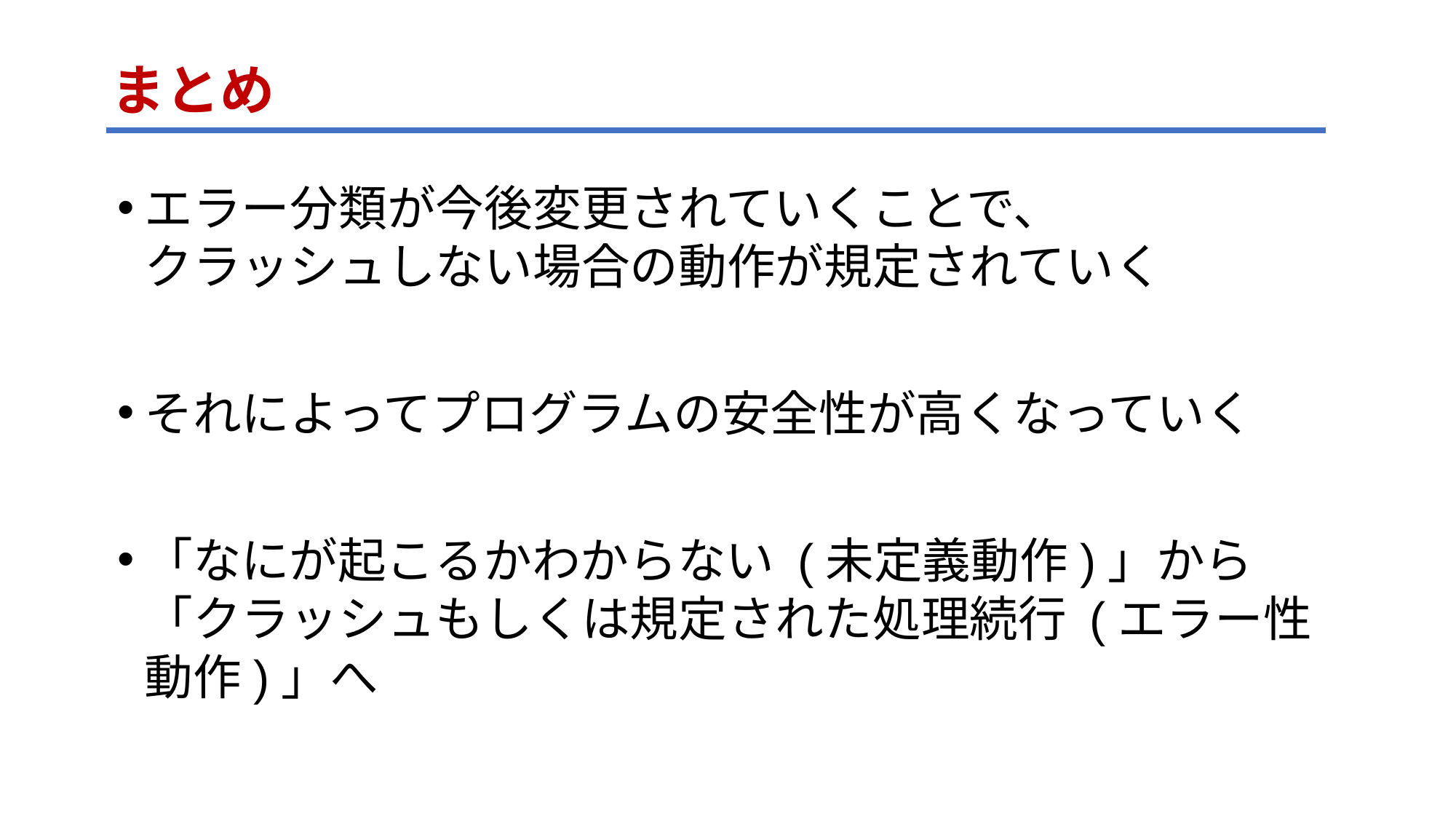

# まとめ
エラー分類が今後変更されていくことで、
クラッシュしない場合の動作が規定されていく

それによってプログラムの安全性が高くなっていく

「なにが起こるかわからない (未定義動作)」から
「クラッシュもしくは規定された処理続行 (エラー性動作)」へ